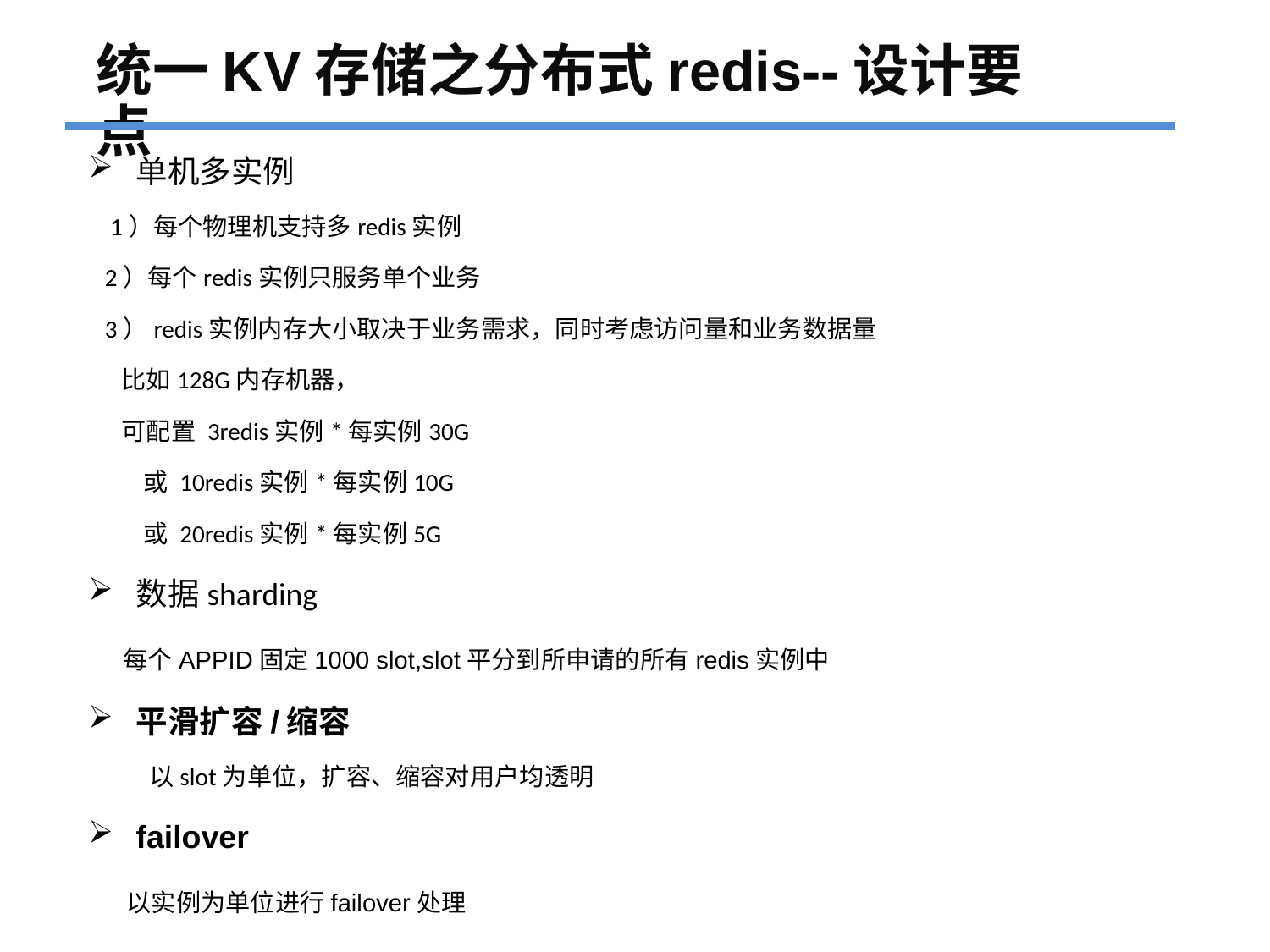

统一KV存储之分布式redis--设计要点
单机多实例
    1）每个物理机支持多redis实例
   2）每个redis实例只服务单个业务
   3）redis实例内存大小取决于业务需求，同时考虑访问量和业务数据量
     比如128G内存机器，
     可配置 3redis实例*每实例30G
         或 10redis实例*每实例10G
         或 20redis实例*每实例5G
数据sharding
     每个APPID固定1000 slot,slot平分到所申请的所有redis实例中
平滑扩容/缩容
          以slot为单位，扩容、缩容对用户均透明
failover
     以实例为单位进行failover处理